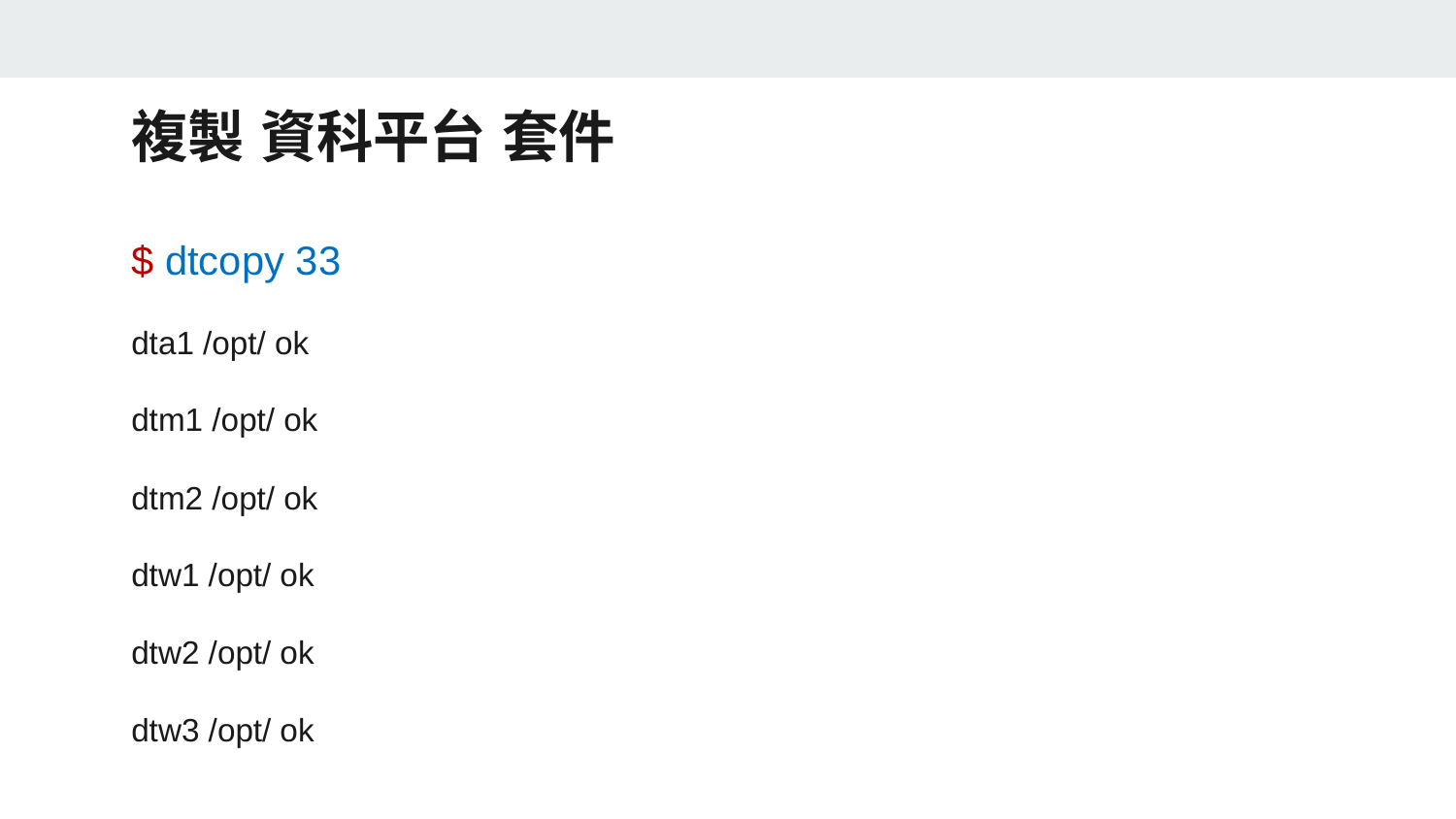

複製 資科平台 套件
$ dtcopy 33

dta1 /opt/ ok

dtm1 /opt/ ok

dtm2 /opt/ ok

dtw1 /opt/ ok

dtw2 /opt/ ok

dtw3 /opt/ ok